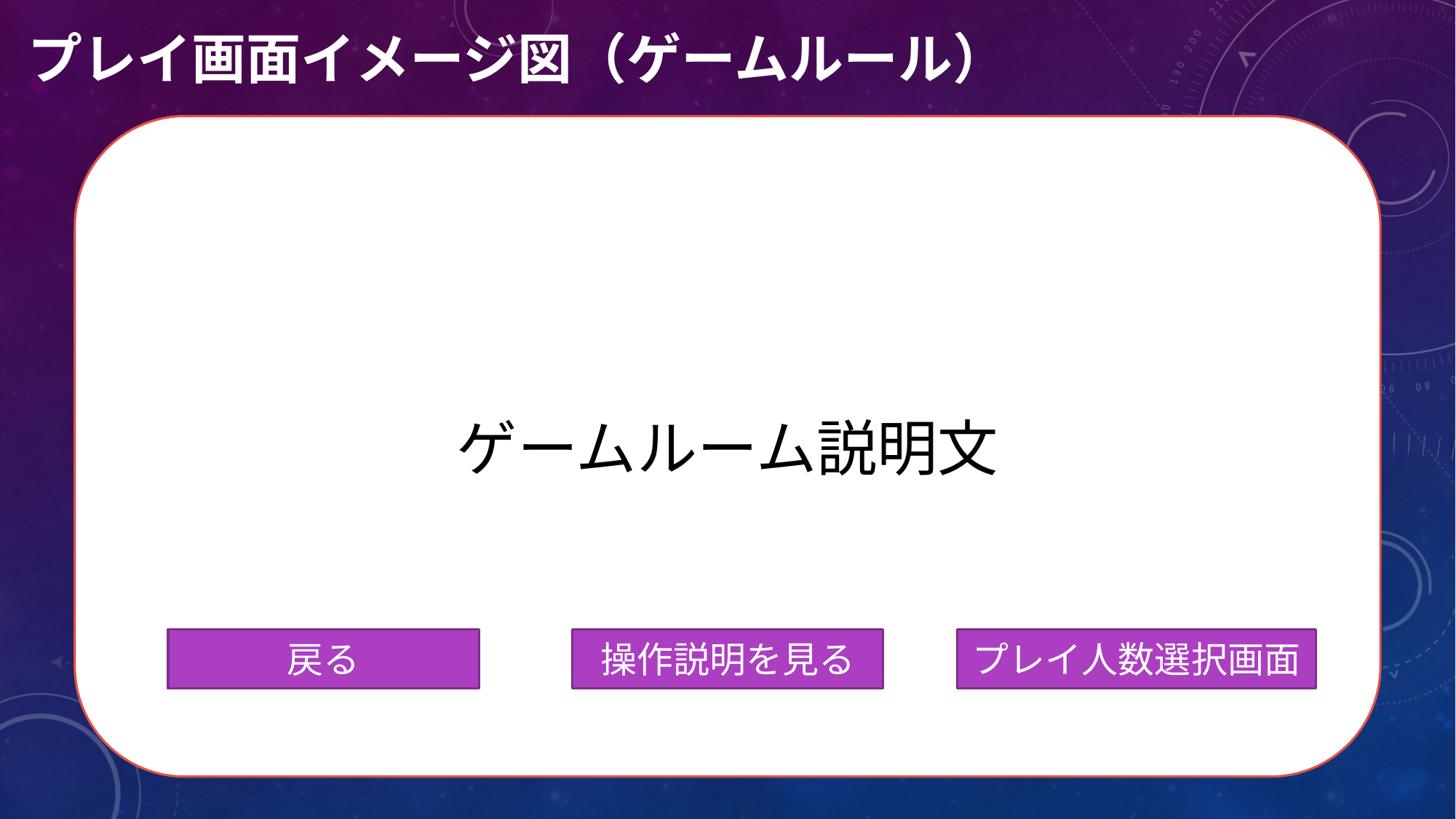

# プレイ画面イメージ図（ゲームルール）
ゲームルーム説明文
戻る
操作説明を見る
プレイ人数選択画面